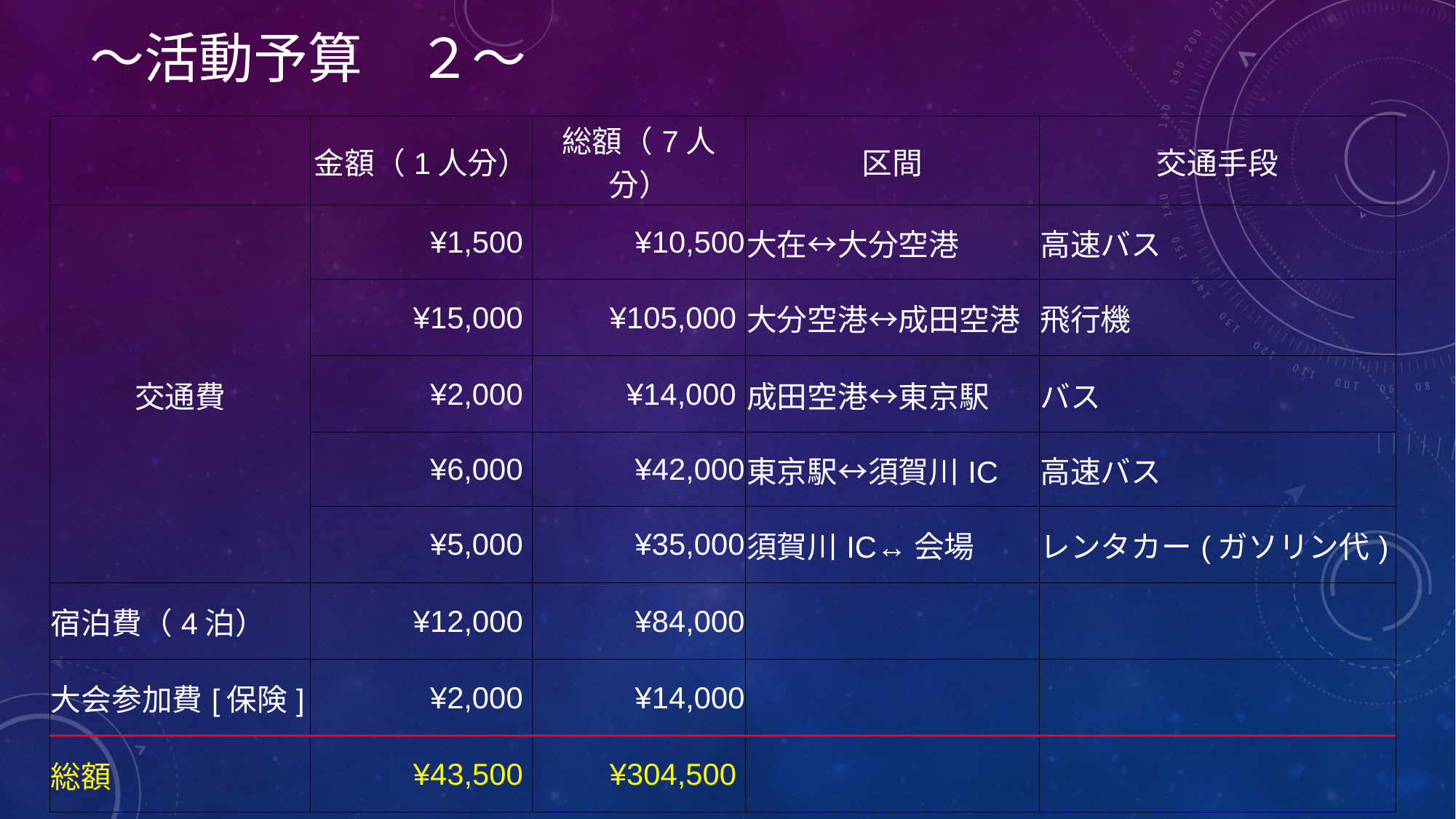

# ～活動予算　２～
|  | 金額（1人分） | 総額（7人分） | 区間 | 交通手段 |
| --- | --- | --- | --- | --- |
| 交通費 | ¥1,500 | ¥10,500 | 大在↔大分空港 | 高速バス |
|  | ¥15,000 | ¥105,000 | 大分空港↔成田空港 | 飛行機 |
|  | ¥2,000 | ¥14,000 | 成田空港↔東京駅 | バス |
|  | ¥6,000 | ¥42,000 | 東京駅↔須賀川IC | 高速バス |
|  | ¥5,000 | ¥35,000 | 須賀川IC↔会場 | レンタカー(ガソリン代) |
| 宿泊費（4泊） | ¥12,000 | ¥84,000 |  |  |
| 大会参加費[保険] | ¥2,000 | ¥14,000 |  |  |
| 総額 | ¥43,500 | ¥304,500 |  |  |